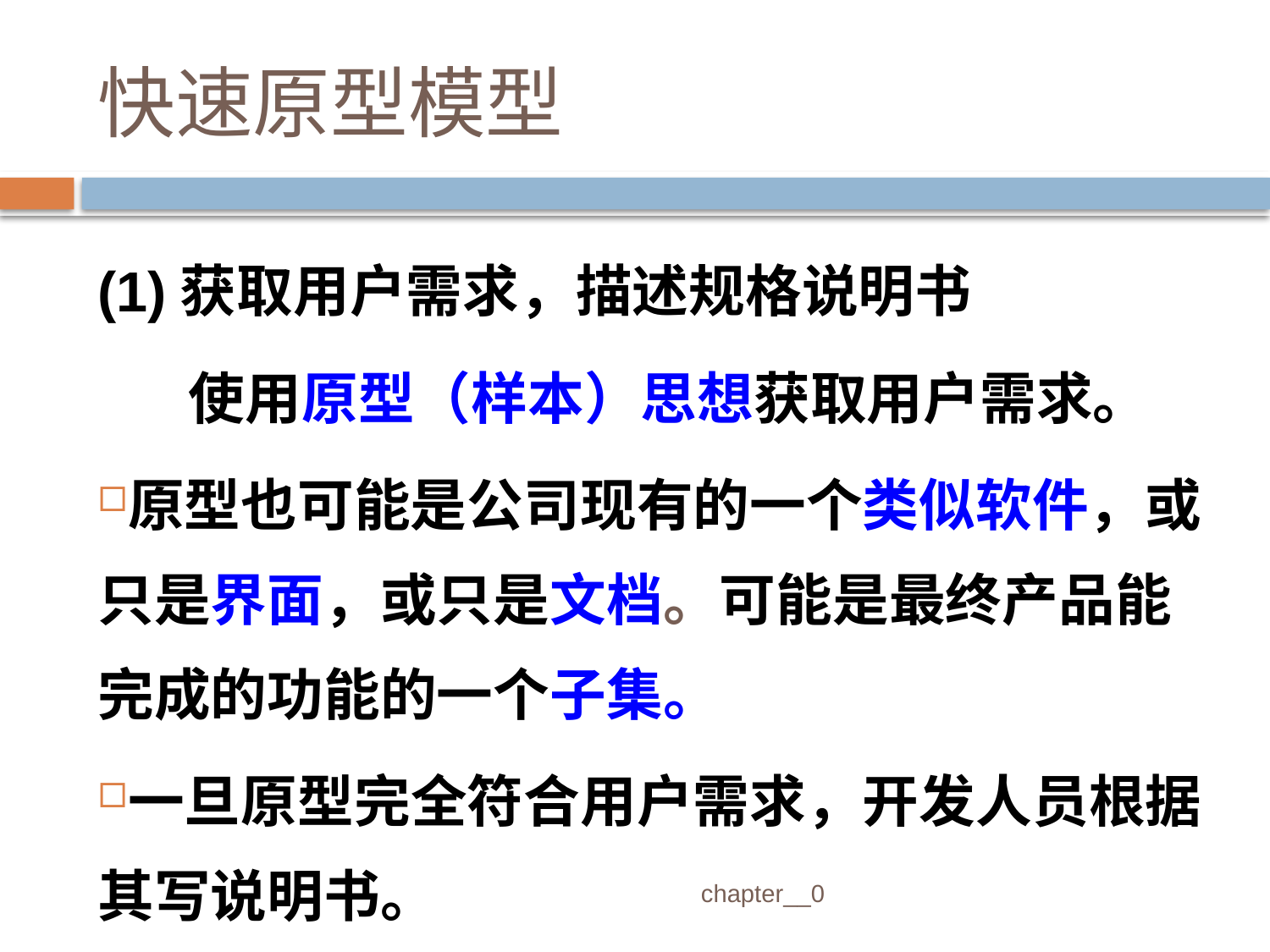

# 快速原型模型
55
(1)获取用户需求，描述规格说明书
      使用原型（样本）思想获取用户需求。
原型也可能是公司现有的一个类似软件，或只是界面，或只是文档。可能是最终产品能完成的功能的一个子集。
一旦原型完全符合用户需求，开发人员根据其写说明书。

 chapter__0